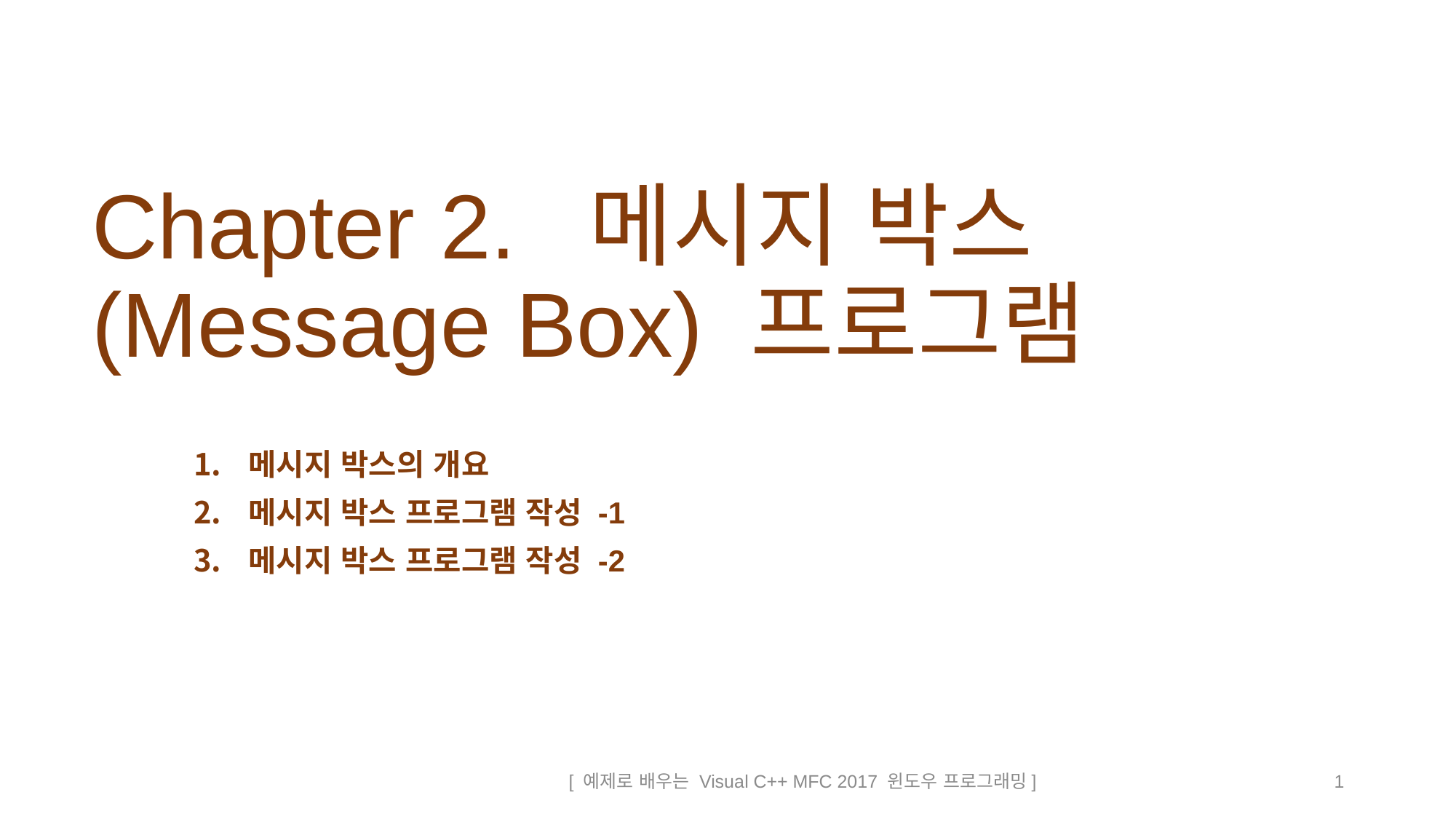

# Chapter 2.  메시지 박스(Message Box) 프로그램
메시지 박스의 개요
메시지 박스 프로그램 작성 -1
메시지 박스 프로그램 작성 -2

[ 예제로 배우는 Visual C++ MFC 2017 윈도우 프로그래밍]
1